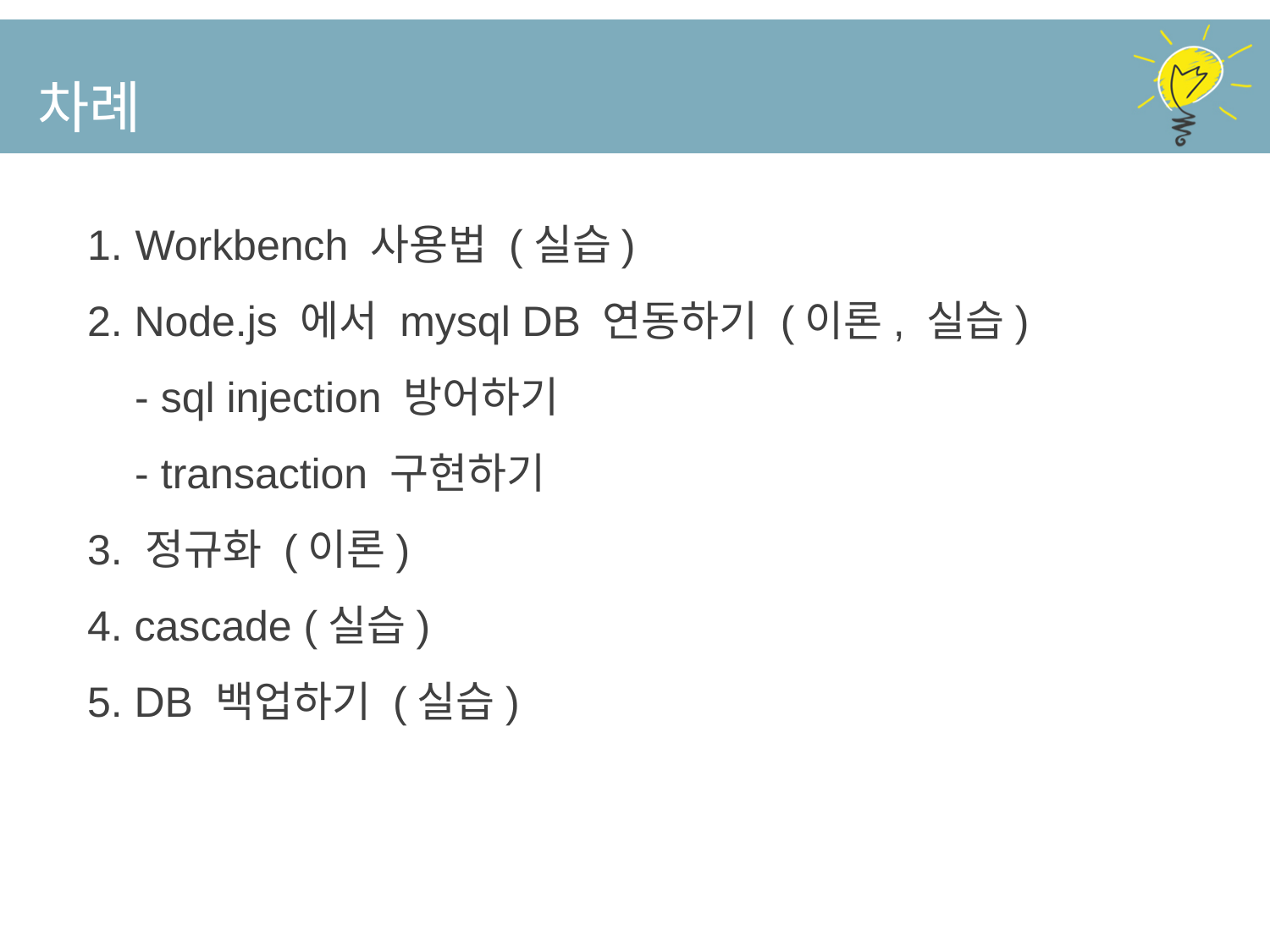

차례
Workbench 사용법 (실습)
2. Node.js 에서 mysql DB 연동하기 (이론, 실습)
    - sql injection 방어하기
    - transaction 구현하기
3. 정규화 (이론)
4. cascade (실습)
5. DB 백업하기 (실습)